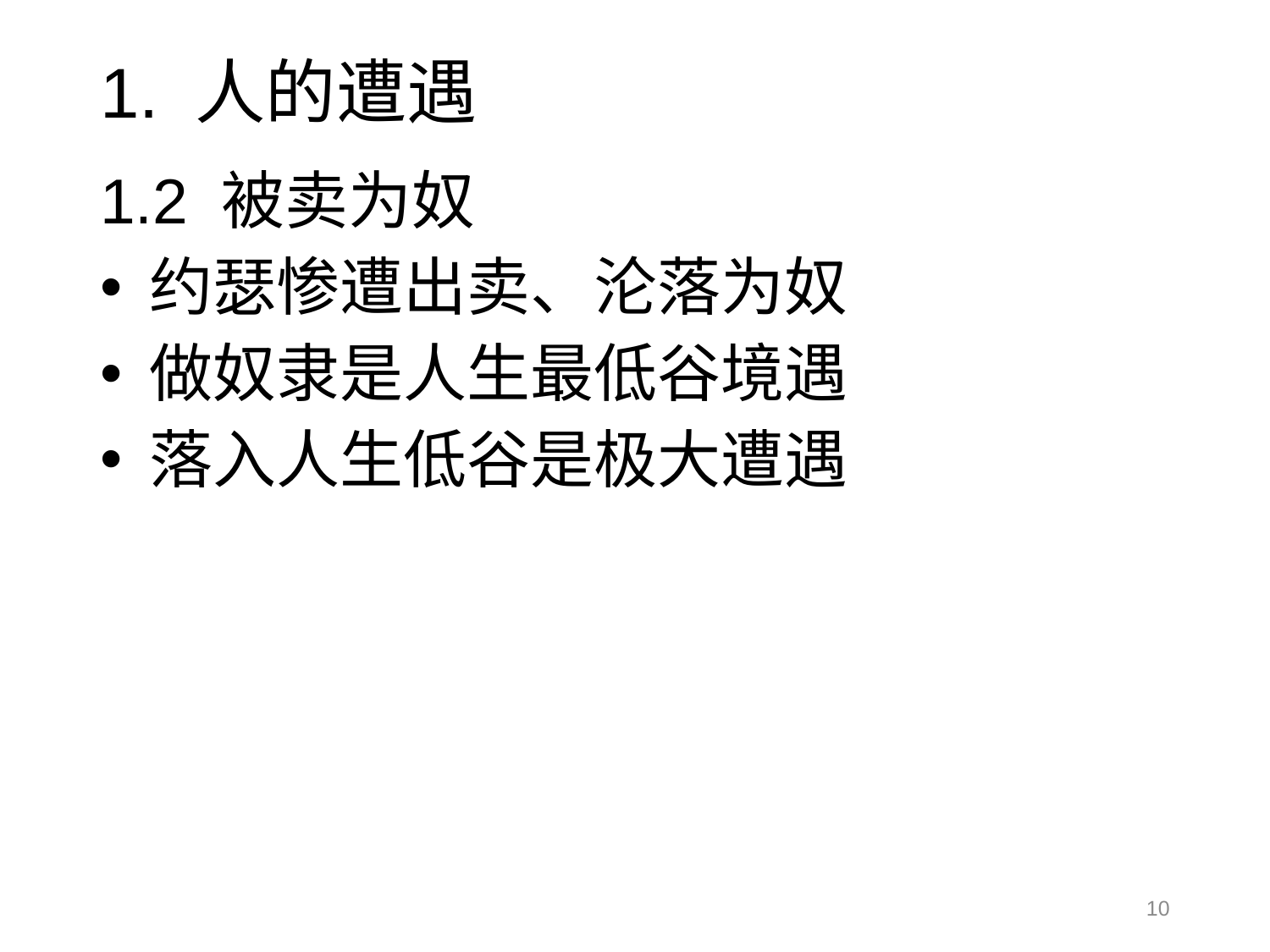

# 1. 人的遭遇
1.2 被卖为奴
约瑟惨遭出卖、沦落为奴
做奴隶是人生最低谷境遇
落入人生低谷是极大遭遇
10